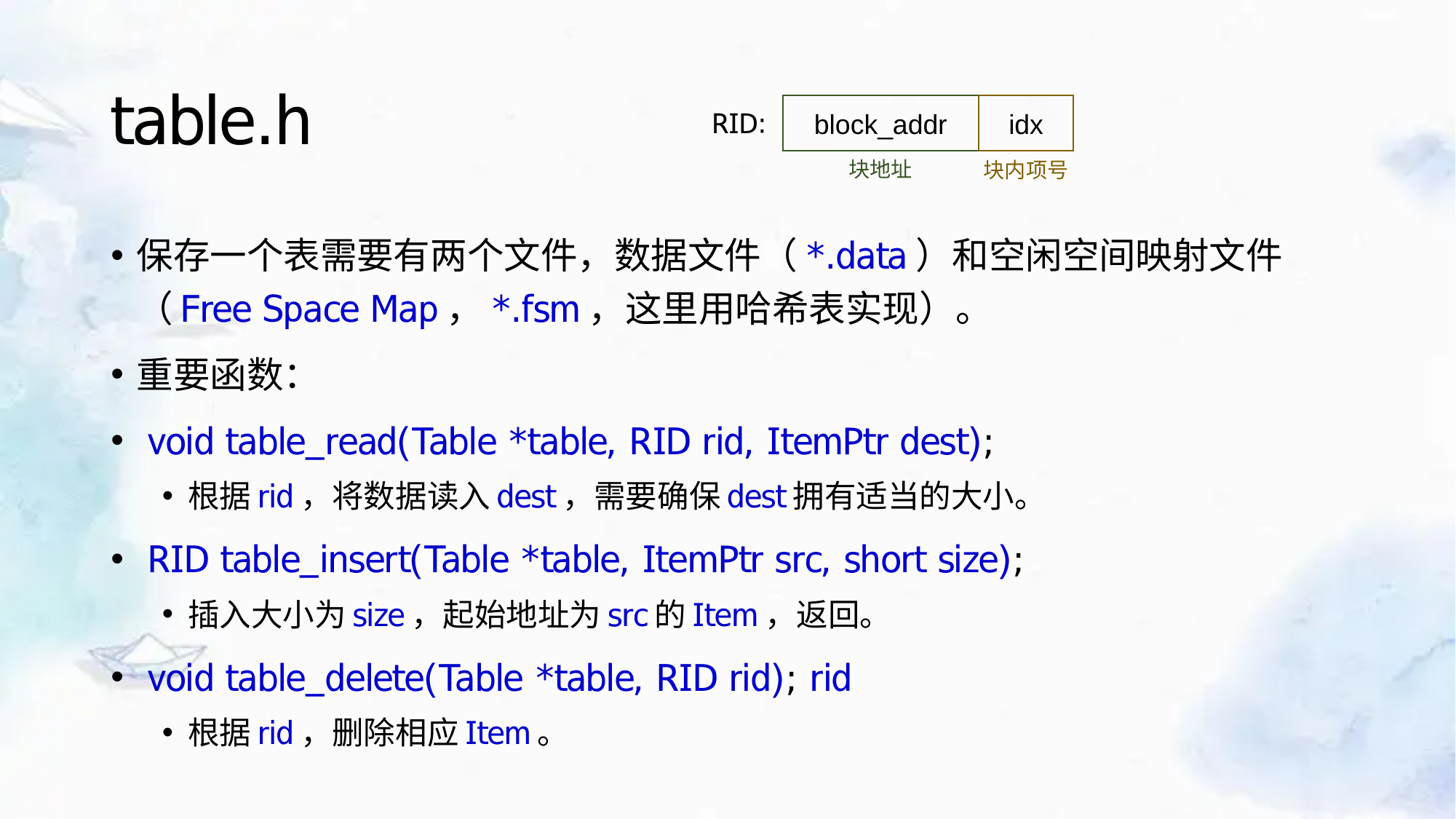

# table.h
block_addr
idx
RID:
块地址
块内项号
保存一个表需要有两个文件，数据文件（*.data）和空闲空间映射文件（Free Space Map，*.fsm，这里用哈希表实现）。
重要函数：
 void table_read(Table *table, RID rid, ItemPtr dest);
根据rid，将数据读入dest，需要确保dest拥有适当的大小。
 RID table_insert(Table *table, ItemPtr src, short size);
插入大小为size，起始地址为src的Item，返回。
 void table_delete(Table *table, RID rid); rid
根据rid，删除相应Item。